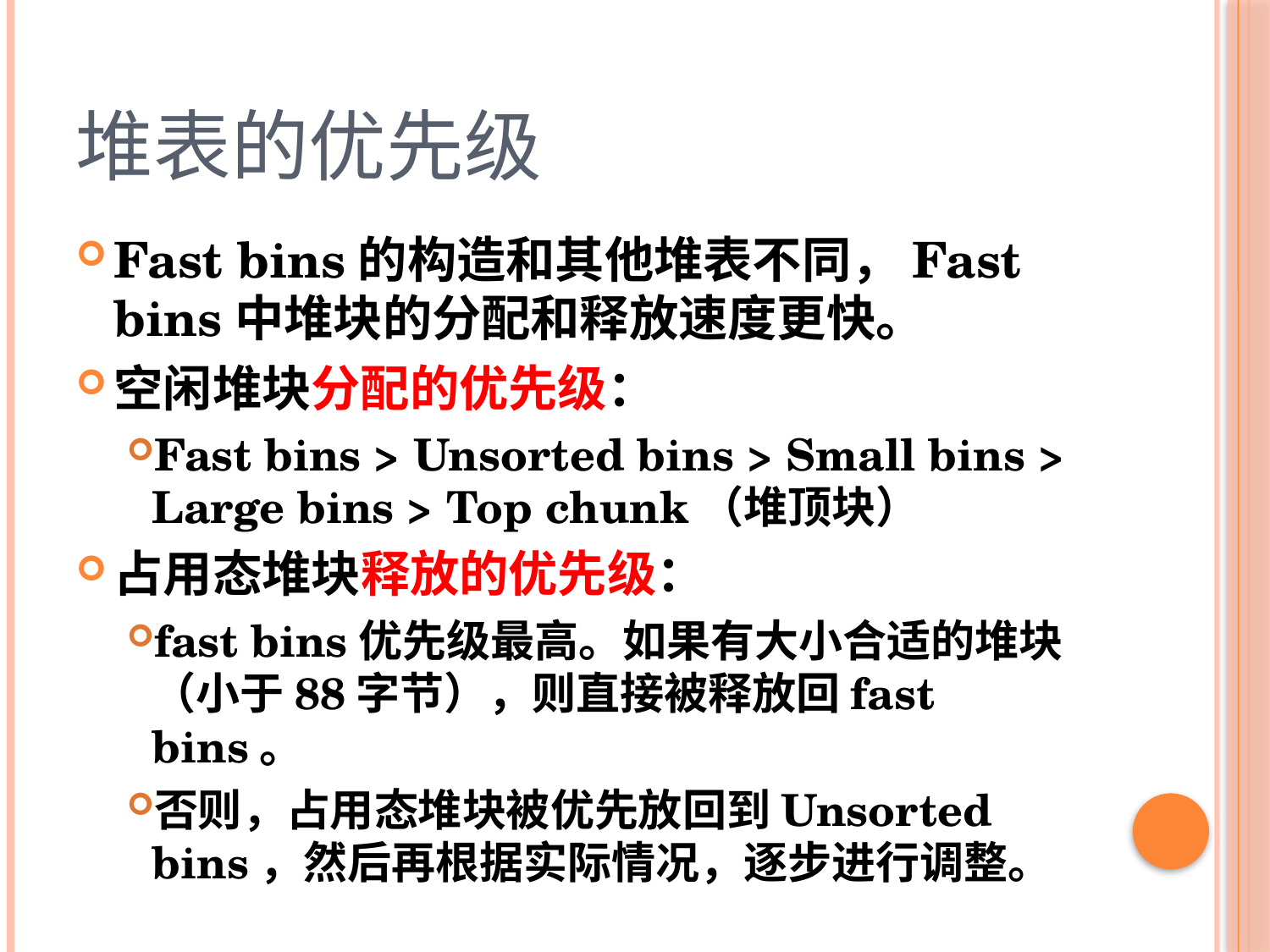

# 堆表的优先级
Fast bins的构造和其他堆表不同，Fast bins中堆块的分配和释放速度更快。
空闲堆块分配的优先级：
Fast bins > Unsorted bins > Small bins > Large bins > Top chunk（堆顶块）
占用态堆块释放的优先级：
fast bins优先级最高。如果有大小合适的堆块（小于88字节），则直接被释放回fast bins。
否则，占用态堆块被优先放回到Unsorted bins，然后再根据实际情况，逐步进行调整。